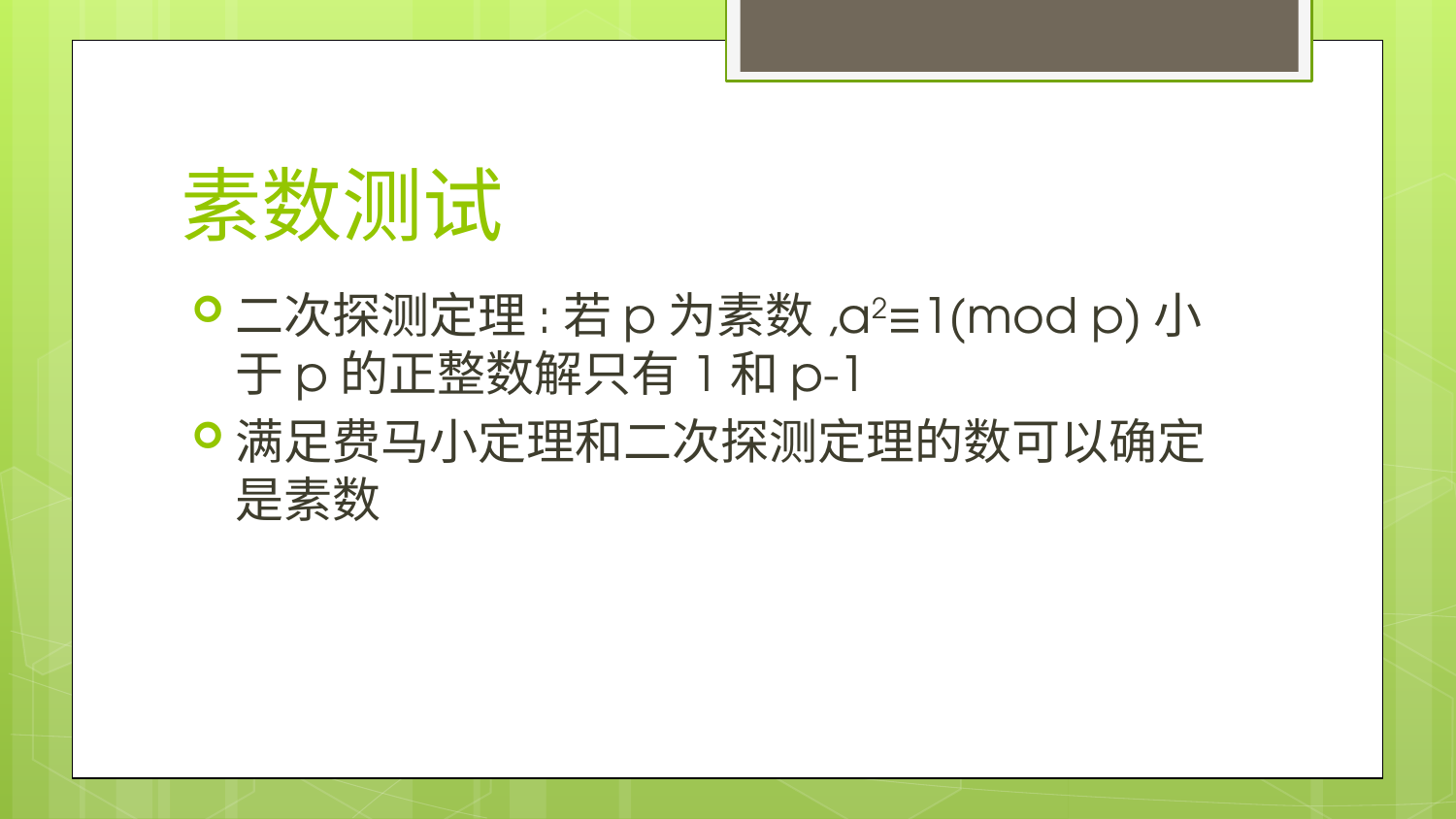

# 素数测试
二次探测定理:若p为素数,a2≡1(mod p)小于p的正整数解只有1和p-1
满足费马小定理和二次探测定理的数可以确定是素数